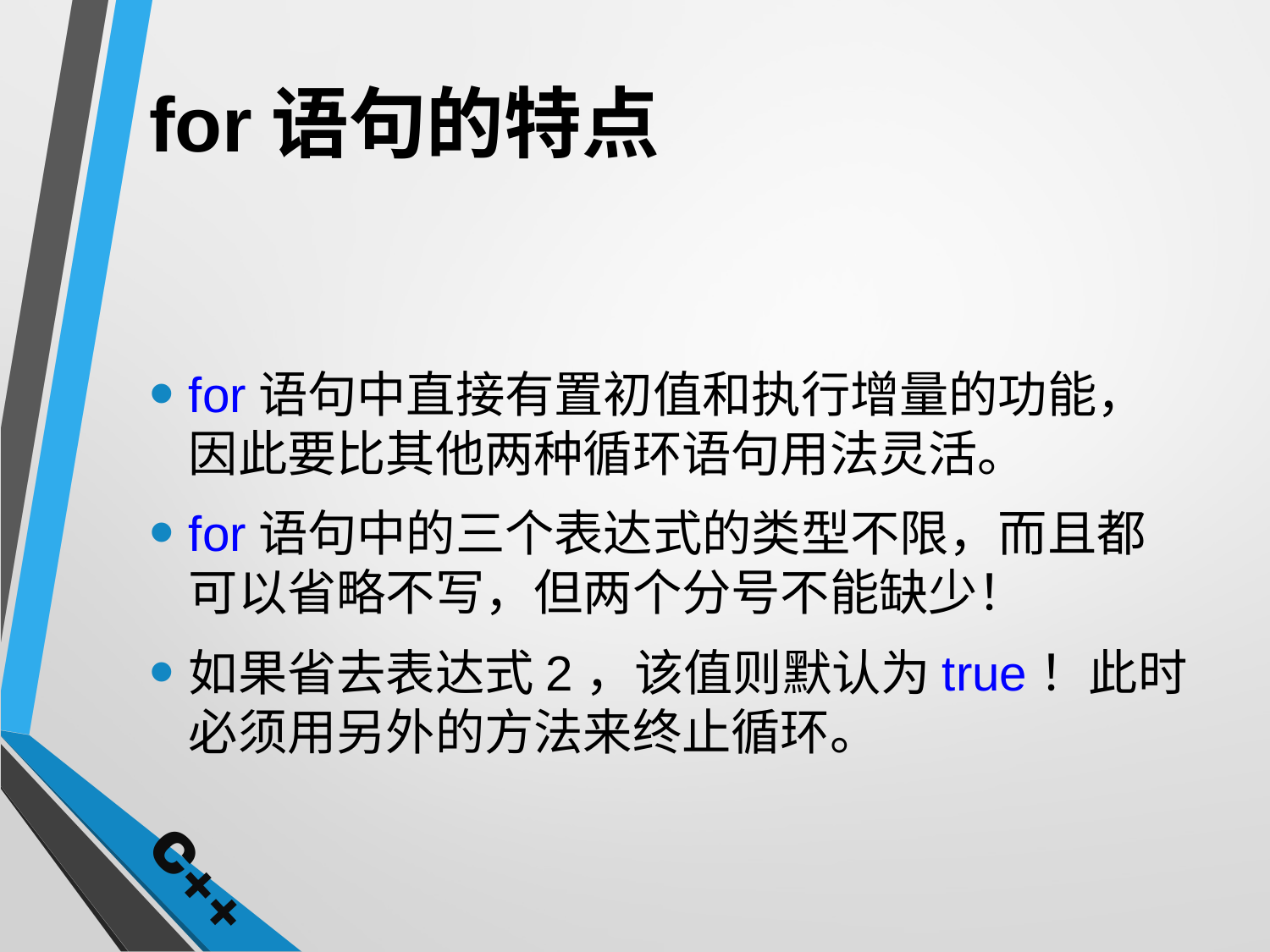

# for语句的特点
for语句中直接有置初值和执行增量的功能，因此要比其他两种循环语句用法灵活。
for语句中的三个表达式的类型不限，而且都可以省略不写，但两个分号不能缺少！
如果省去表达式2，该值则默认为true！此时必须用另外的方法来终止循环。